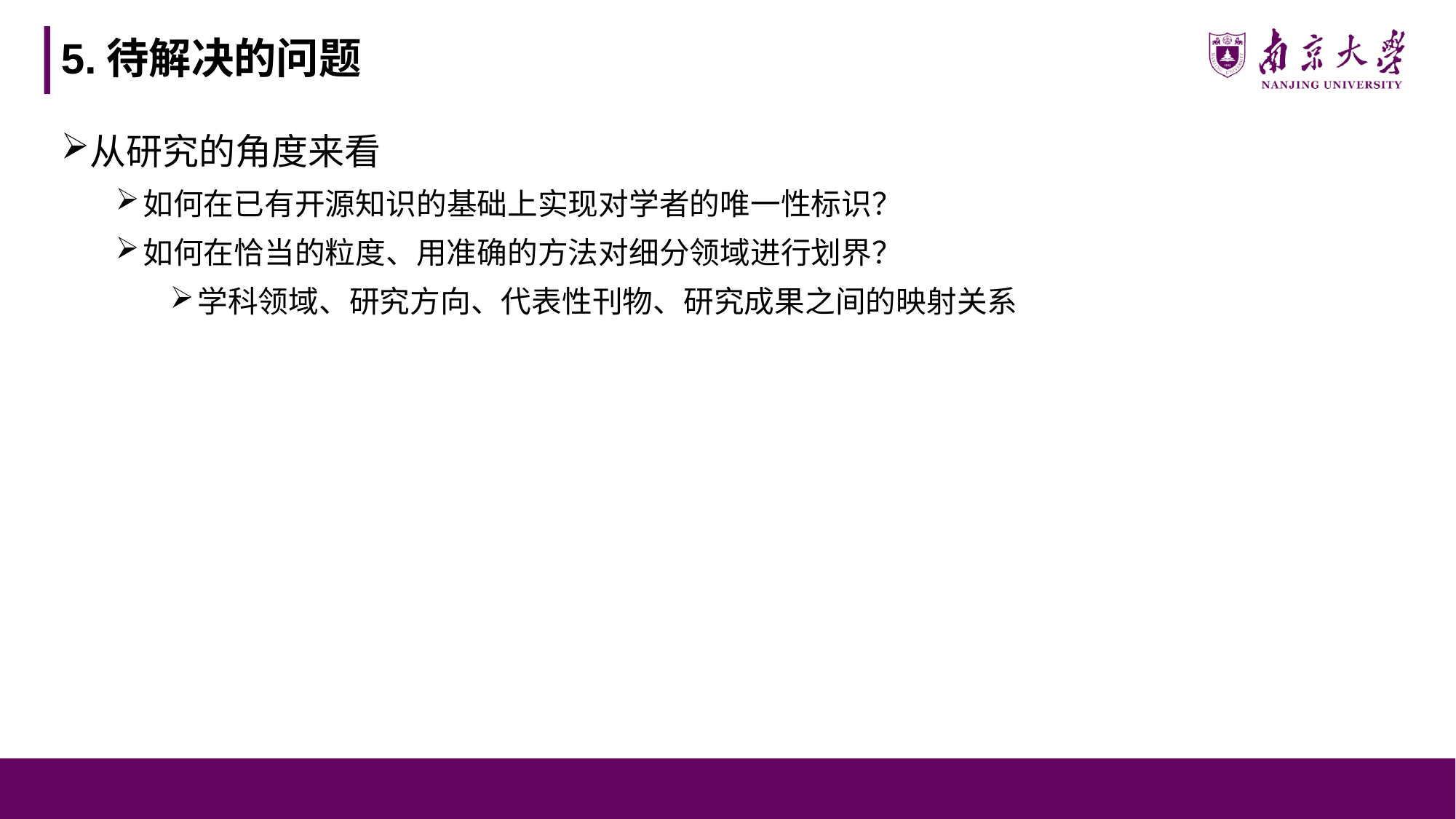

# 5.待解决的问题
从研究的角度来看
如何在已有开源知识的基础上实现对学者的唯一性标识？
如何在恰当的粒度、用准确的方法对细分领域进行划界？
学科领域、研究方向、代表性刊物、研究成果之间的映射关系